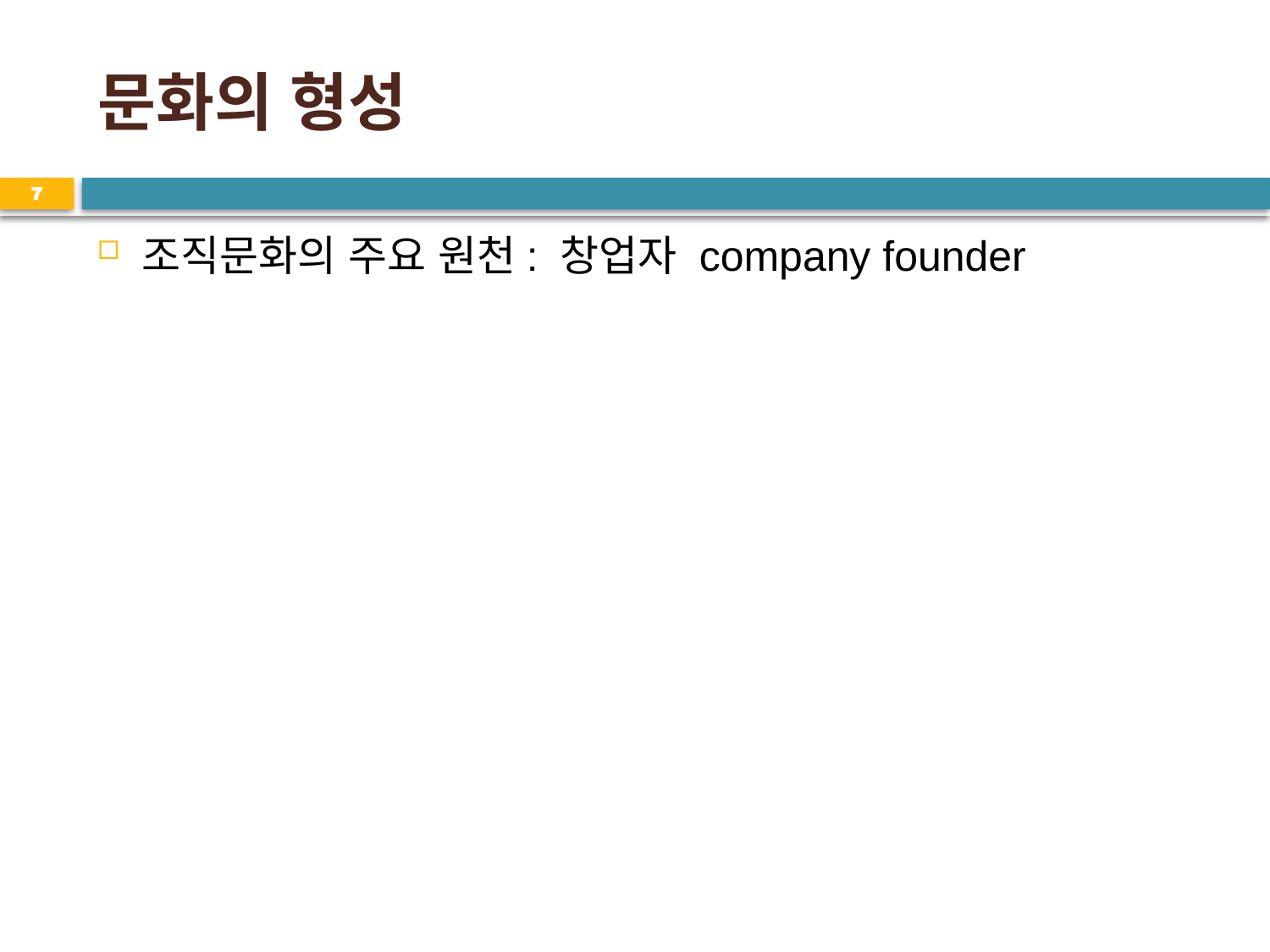

# 문화의 형성
7
조직문화의 주요 원천: 창업자 company founder